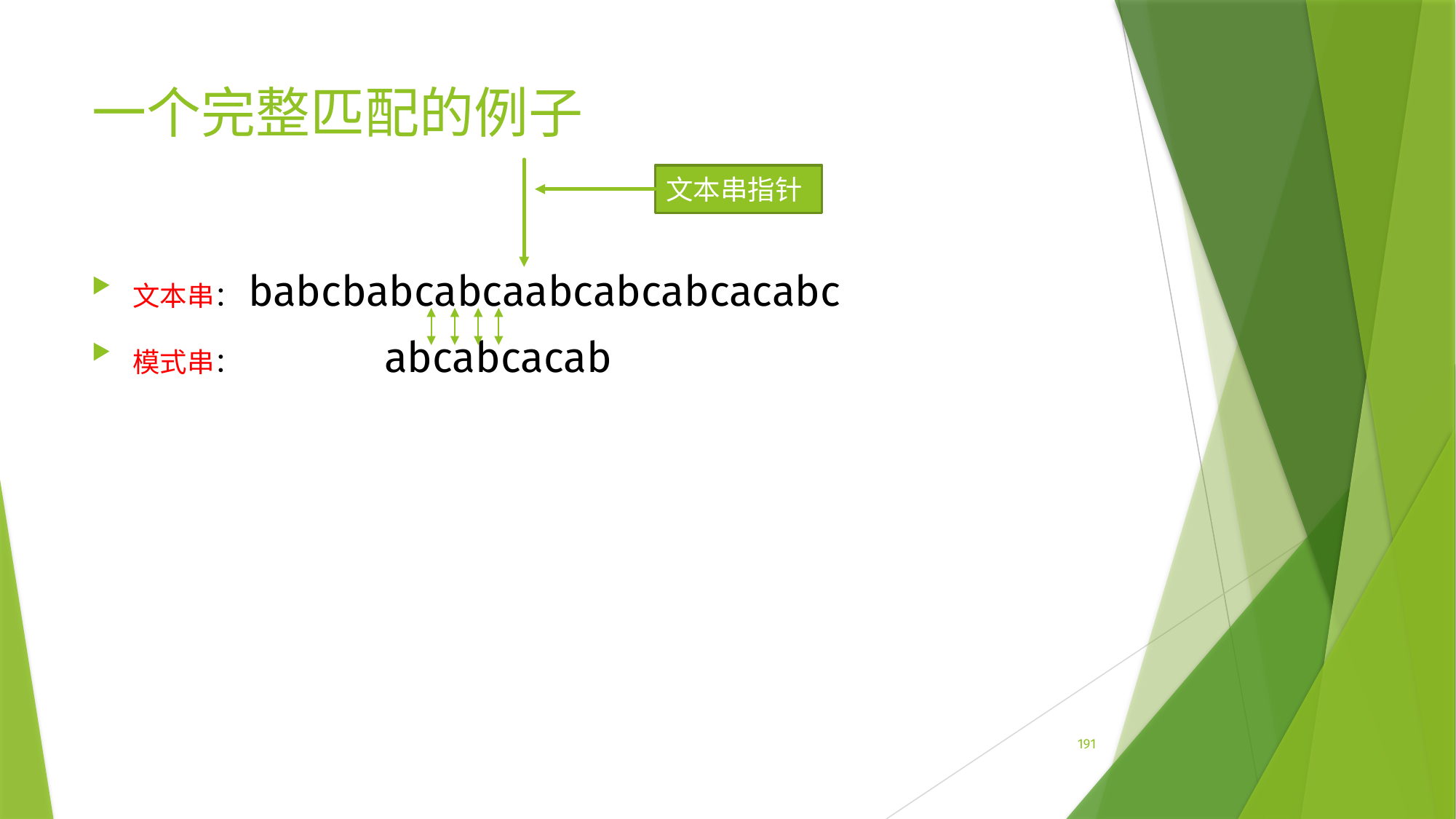

# 一个完整匹配的例子
文本串指针
文本串：babcbabcabcaabcabcabcacabc
模式串：                      abcabcacab

191